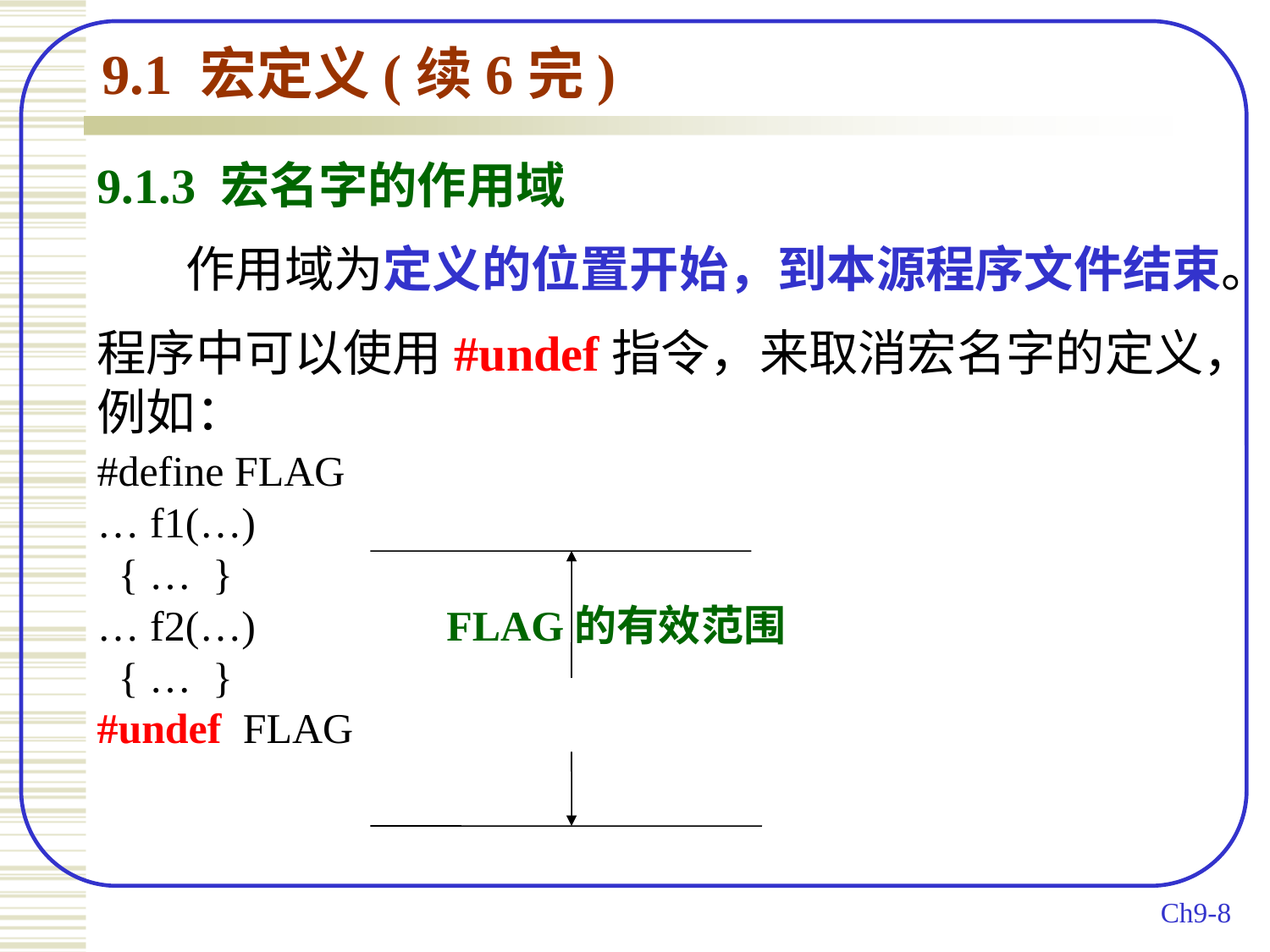

9.1 宏定义(续6完)
9.1.3 宏名字的作用域
       作用域为定义的位置开始，到本源程序文件结束。
程序中可以使用#undef指令，来取消宏名字的定义，例如：
#define FLAG
… f1(…)
  { …  }
… f2(…)                  FLAG的有效范围
  { …  }
#undef  FLAG